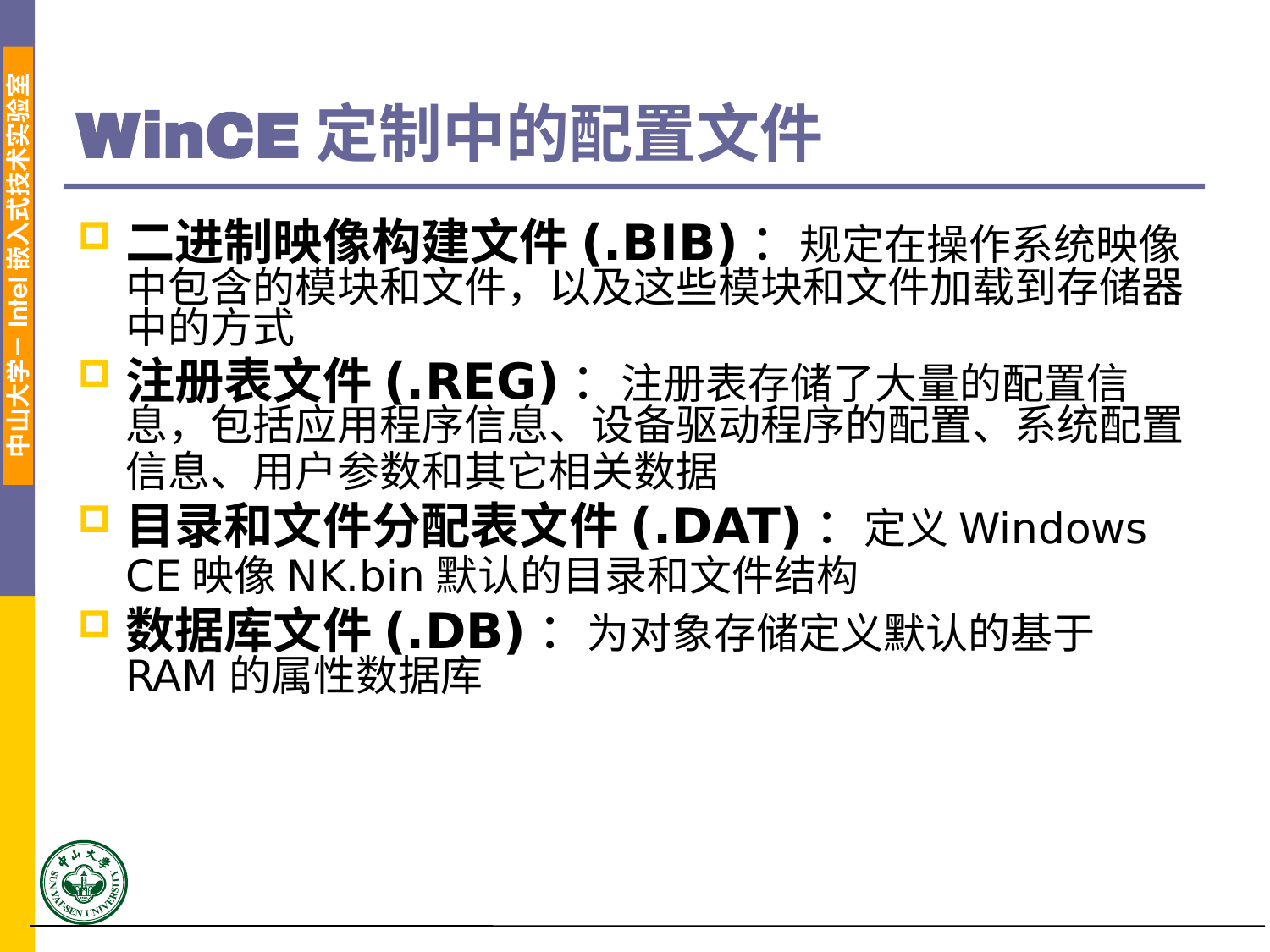

# WinCE定制中的配置文件
二进制映像构建文件(.BIB)：规定在操作系统映像中包含的模块和文件，以及这些模块和文件加载到存储器中的方式
注册表文件(.REG)：注册表存储了大量的配置信息，包括应用程序信息、设备驱动程序的配置、系统配置信息、用户参数和其它相关数据
目录和文件分配表文件(.DAT)：定义Windows CE映像NK.bin默认的目录和文件结构
数据库文件(.DB)：为对象存储定义默认的基于RAM的属性数据库